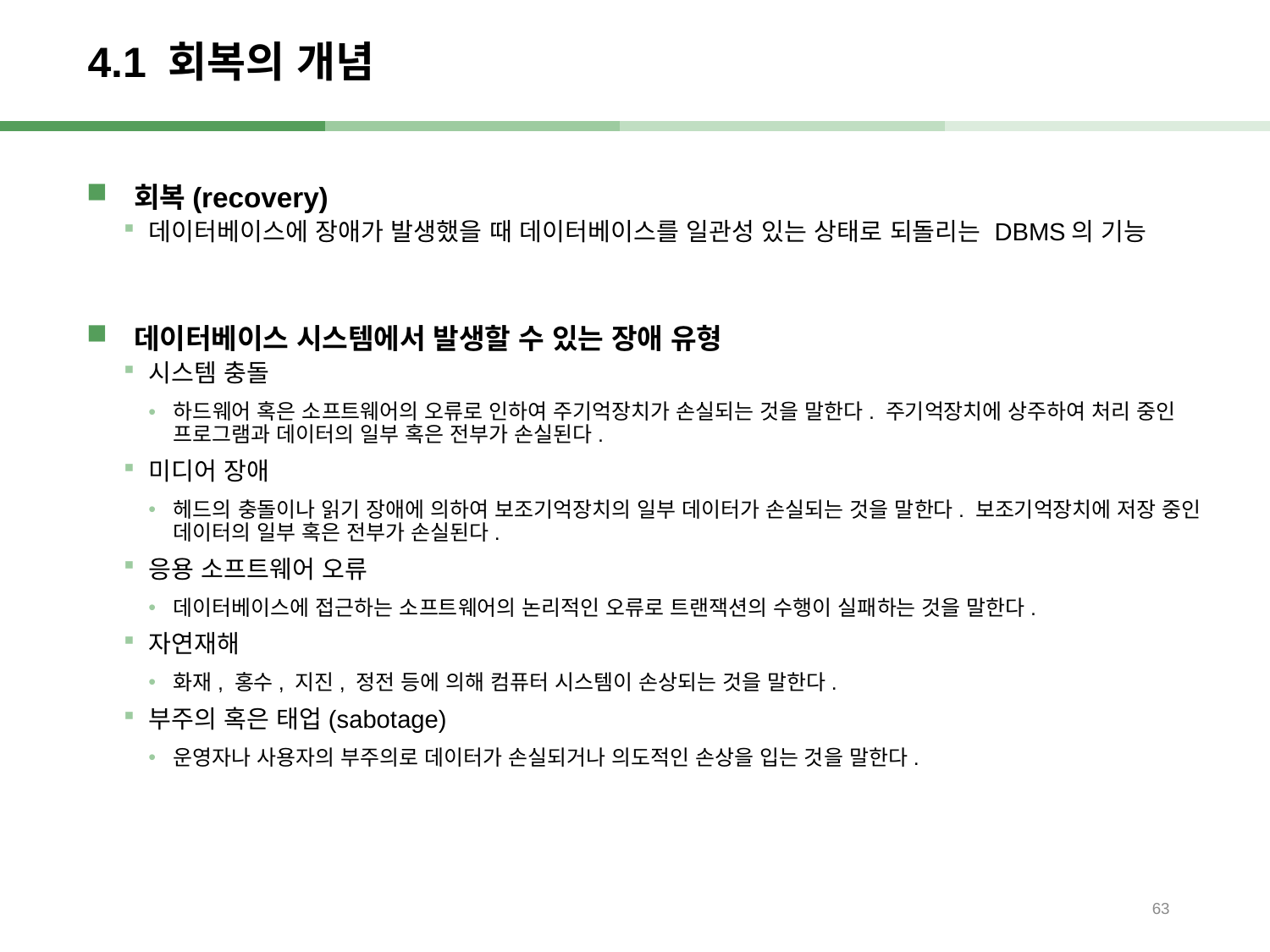

# 4.1 회복의 개념
회복(recovery)
데이터베이스에 장애가 발생했을 때 데이터베이스를 일관성 있는 상태로 되돌리는 DBMS의 기능

데이터베이스 시스템에서 발생할 수 있는 장애 유형
시스템 충돌
하드웨어 혹은 소프트웨어의 오류로 인하여 주기억장치가 손실되는 것을 말한다. 주기억장치에 상주하여 처리 중인 프로그램과 데이터의 일부 혹은 전부가 손실된다.
미디어 장애
헤드의 충돌이나 읽기 장애에 의하여 보조기억장치의 일부 데이터가 손실되는 것을 말한다. 보조기억장치에 저장 중인 데이터의 일부 혹은 전부가 손실된다.
응용 소프트웨어 오류
데이터베이스에 접근하는 소프트웨어의 논리적인 오류로 트랜잭션의 수행이 실패하는 것을 말한다.
자연재해
화재, 홍수, 지진, 정전 등에 의해 컴퓨터 시스템이 손상되는 것을 말한다.
부주의 혹은 태업(sabotage)
운영자나 사용자의 부주의로 데이터가 손실되거나 의도적인 손상을 입는 것을 말한다.

63